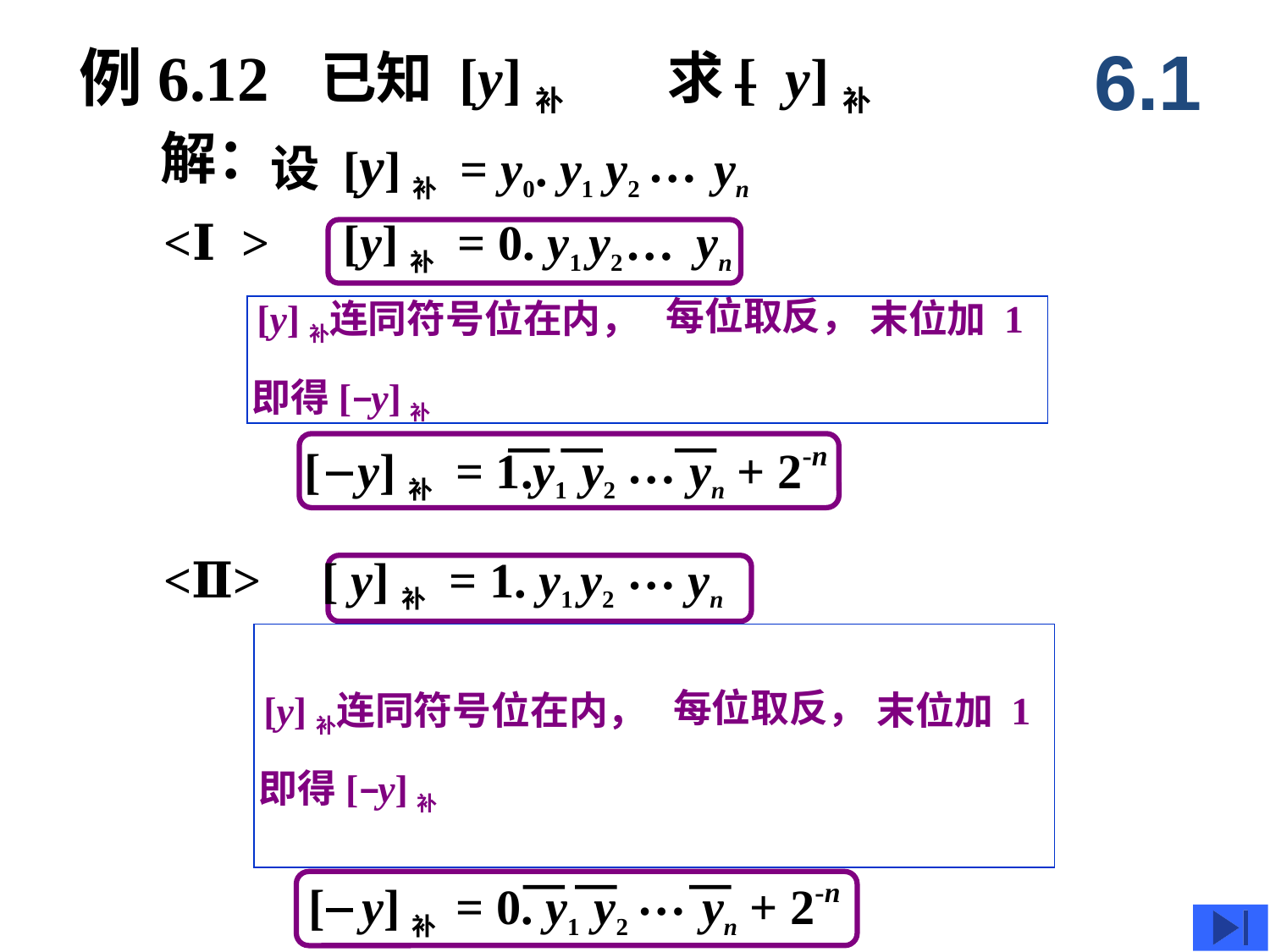

6.1
例6.12
已知 [y]补        求[  y]补

解：
设 [y]补 = y0. y1 y2      yn
…
     <Ⅰ>      [y]补 = 0. y1 y2      yn
…

y = 0. y1 y2      yn
…
每位取反，
[y]补连同符号位在内，
末位加 1
即得[  y]补

y =    0. y1 y2     yn
…

…
[   y]补 = 1.y1  y2      yn + 2-n

…
<Ⅱ>     [ y]补 = 1. y1 y2      yn

…
[ y]原  = 1. y1  y2      yn + 2-n

每位取反，
[y]补连同符号位在内，
末位加 1
即得[  y]补

…
   y   =   （0. y1  y2      yn + 2-n）

…
   y  = 0. y1  y2      yn + 2-n

…
[   y]补  = 0. y1  y2      yn + 2-n